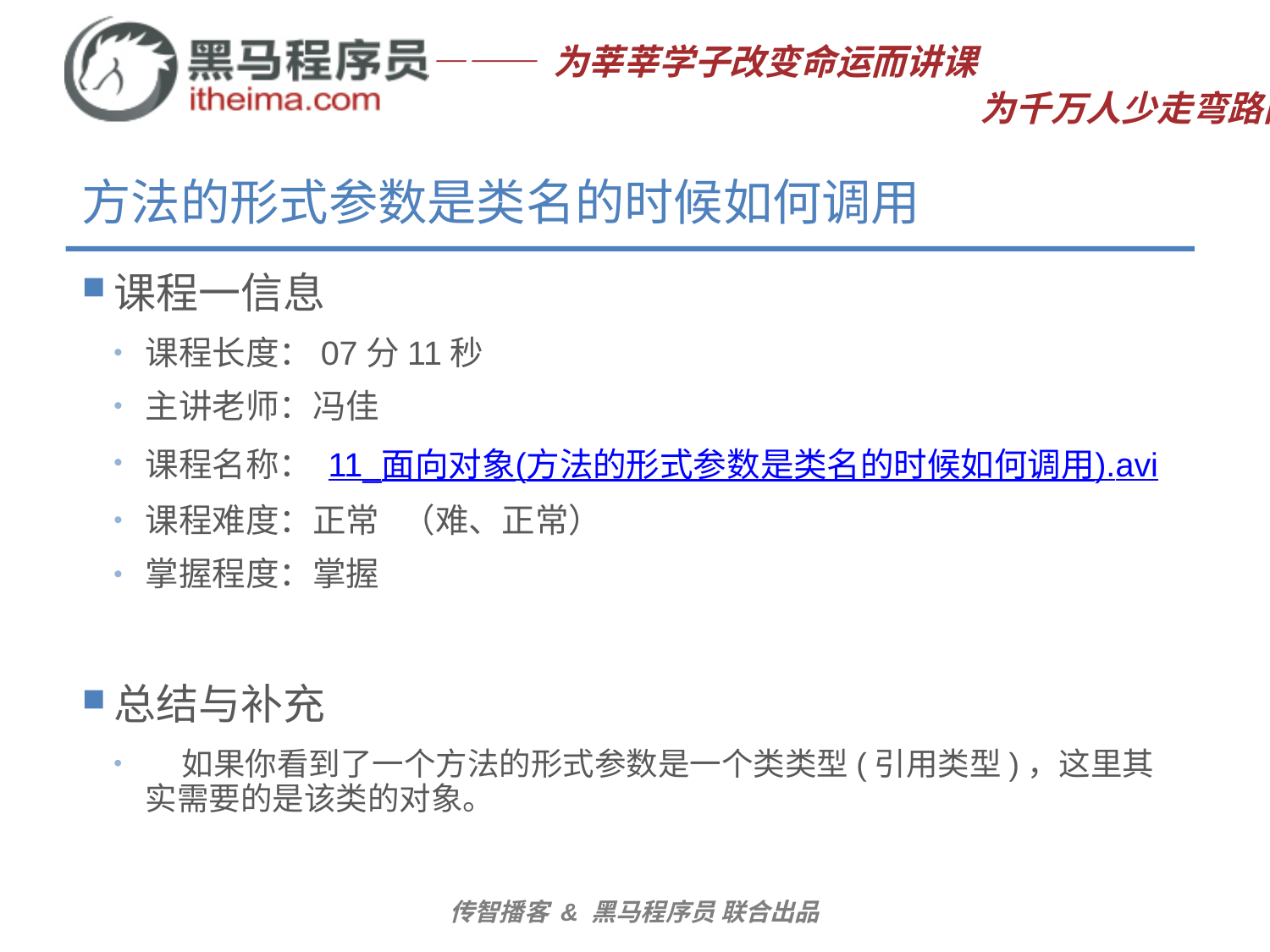

# 方法的形式参数是类名的时候如何调用
课程一信息
课程长度：07分11秒
主讲老师：冯佳
课程名称： 11_面向对象(方法的形式参数是类名的时候如何调用).avi
课程难度：正常   （难、正常）
掌握程度：掌握

总结与补充
    如果你看到了一个方法的形式参数是一个类类型(引用类型)，这里其实需要的是该类的对象。